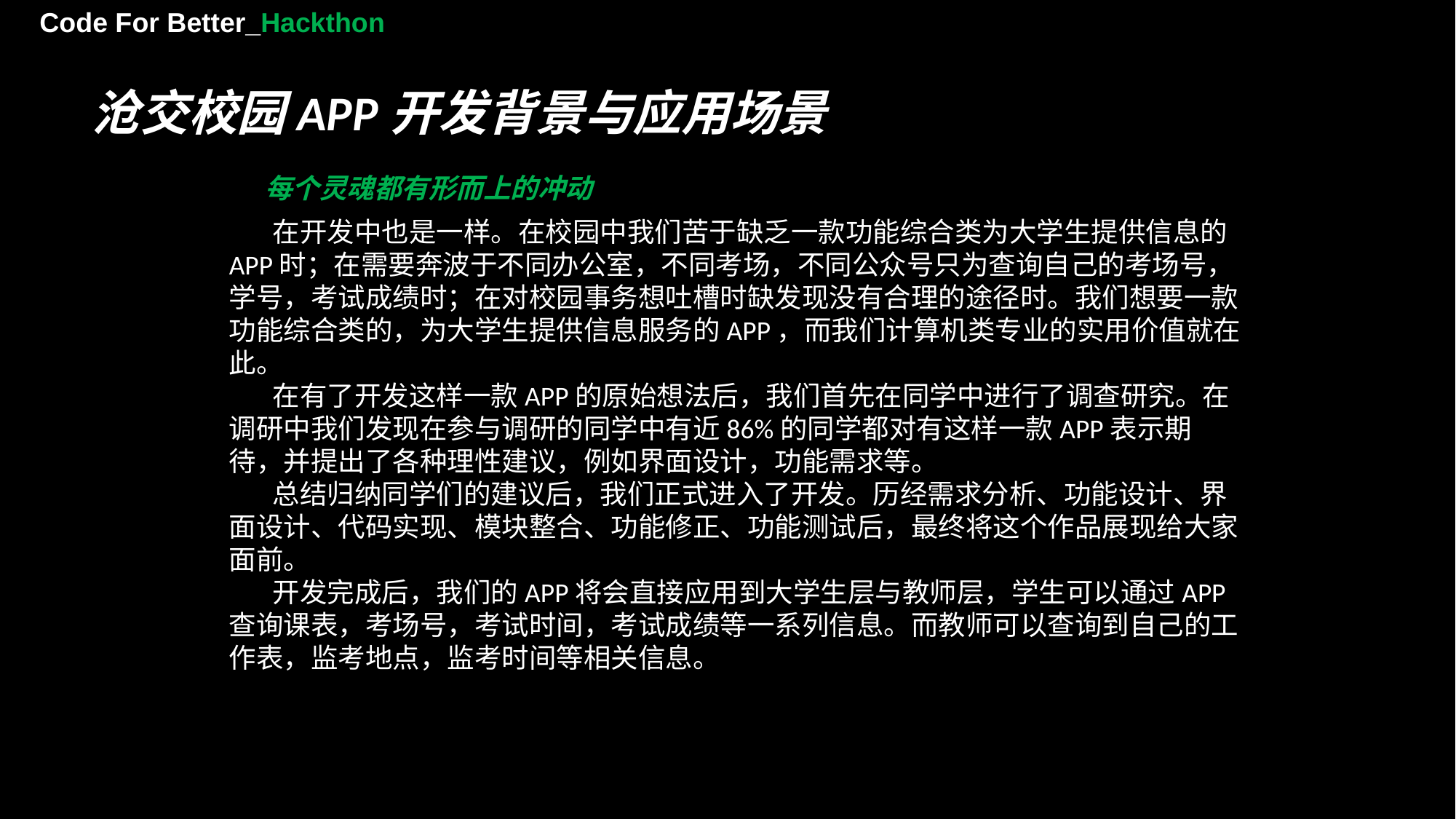

Code For Better_Hackthon
沧交校园APP开发背景与应用场景
每个灵魂都有形而上的冲动
      在开发中也是一样。在校园中我们苦于缺乏一款功能综合类为大学生提供信息的APP时；在需要奔波于不同办公室，不同考场，不同公众号只为查询自己的考场号，学号，考试成绩时；在对校园事务想吐槽时缺发现没有合理的途径时。我们想要一款功能综合类的，为大学生提供信息服务的APP，而我们计算机类专业的实用价值就在此。
      在有了开发这样一款APP的原始想法后，我们首先在同学中进行了调查研究。在调研中我们发现在参与调研的同学中有近86%的同学都对有这样一款APP表示期待，并提出了各种理性建议，例如界面设计，功能需求等。
      总结归纳同学们的建议后，我们正式进入了开发。历经需求分析、功能设计、界面设计、代码实现、模块整合、功能修正、功能测试后，最终将这个作品展现给大家面前。
      开发完成后，我们的APP将会直接应用到大学生层与教师层，学生可以通过APP查询课表，考场号，考试时间，考试成绩等一系列信息。而教师可以查询到自己的工作表，监考地点，监考时间等相关信息。